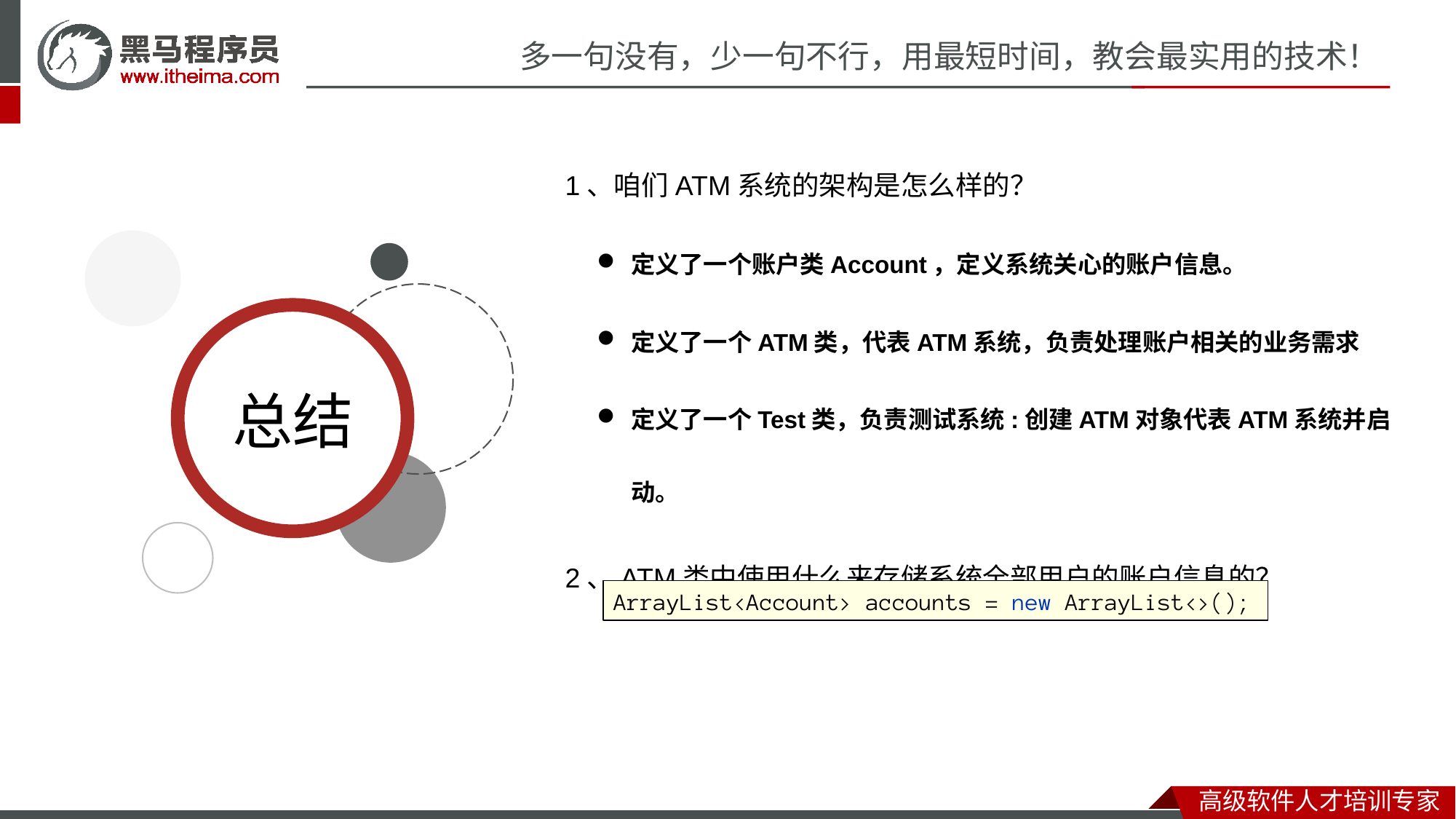

1、咱们ATM系统的架构是怎么样的？
定义了一个账户类Account，定义系统关心的账户信息。
定义了一个ATM类，代表ATM系统，负责处理账户相关的业务需求
定义了一个Test类，负责测试系统:创建ATM对象代表ATM系统并启动。
2、ATM类中使用什么来存储系统全部用户的账户信息的？

ArrayList<Account> accounts = new ArrayList<>();